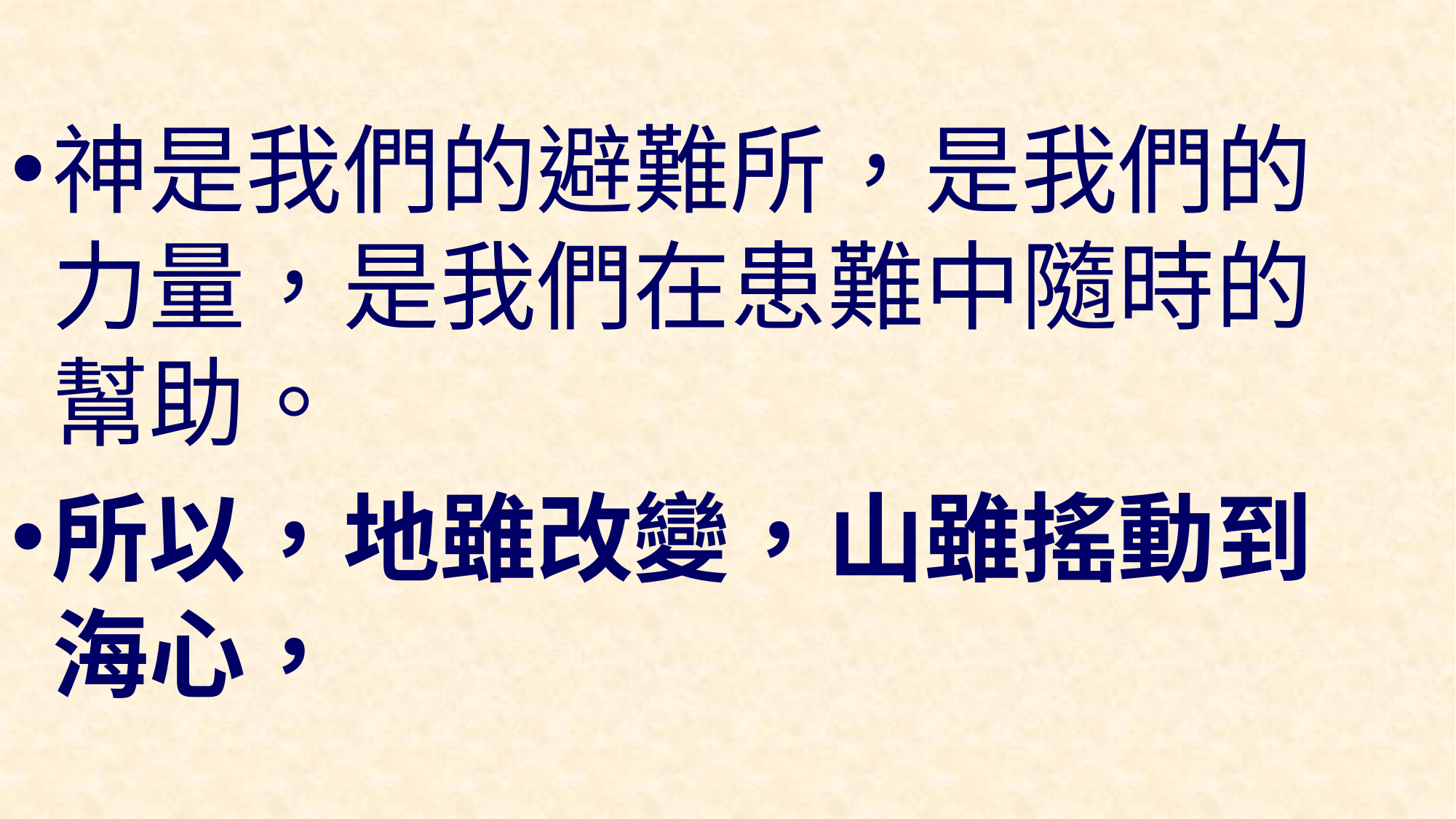

神是我們的避難所，是我們的力量，是我們在患難中隨時的幫助。
所以，地雖改變，山雖搖動到海心，